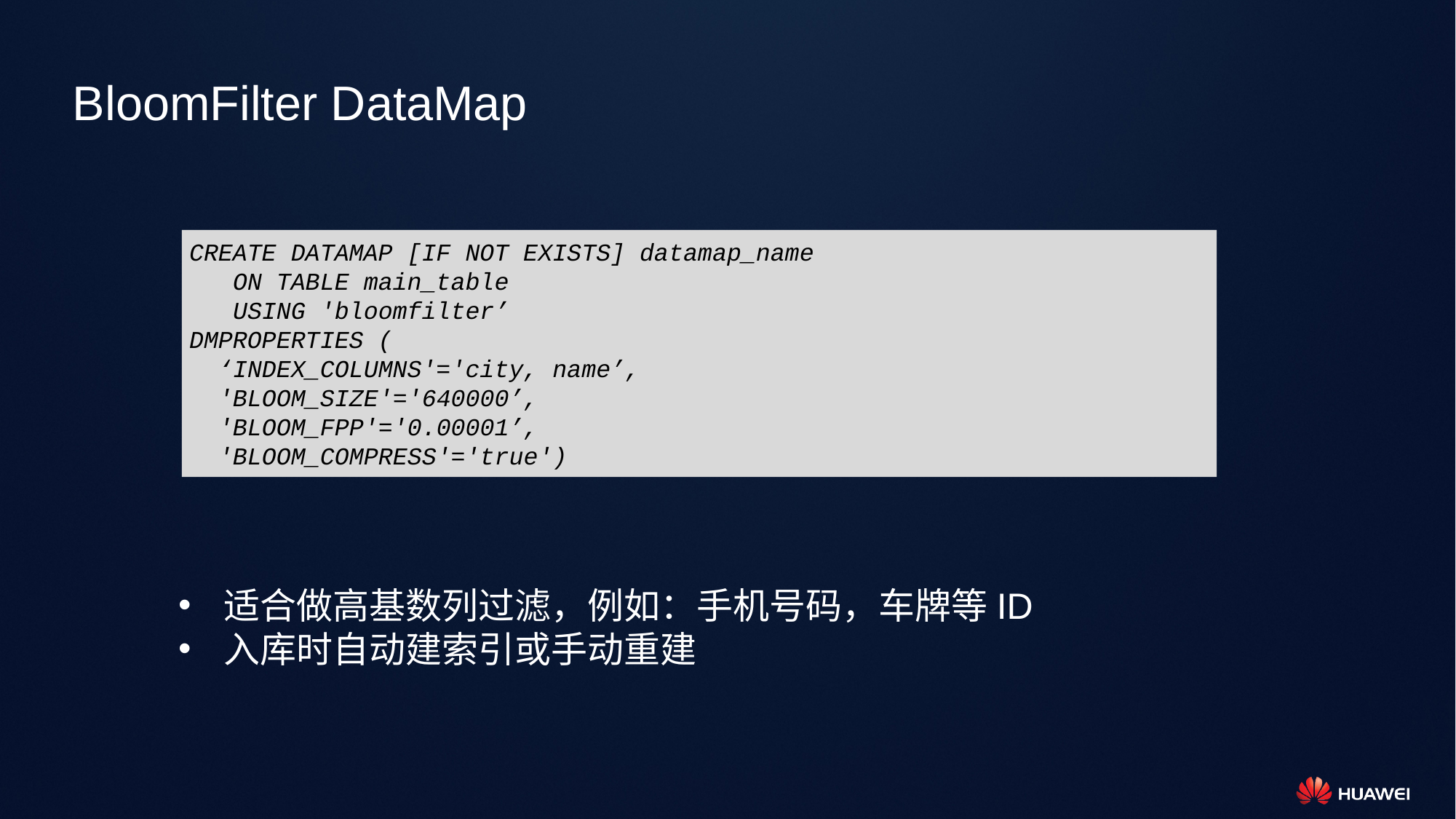

# BloomFilter DataMap
CREATE DATAMAP [IF NOT EXISTS] datamap_name
   ON TABLE main_table
   USING 'bloomfilter’
DMPROPERTIES (
  ‘INDEX_COLUMNS'='city, name’,
  'BLOOM_SIZE'='640000’,
  'BLOOM_FPP'='0.00001’,
  'BLOOM_COMPRESS'='true')
适合做高基数列过滤，例如：手机号码，车牌等ID
入库时自动建索引或手动重建